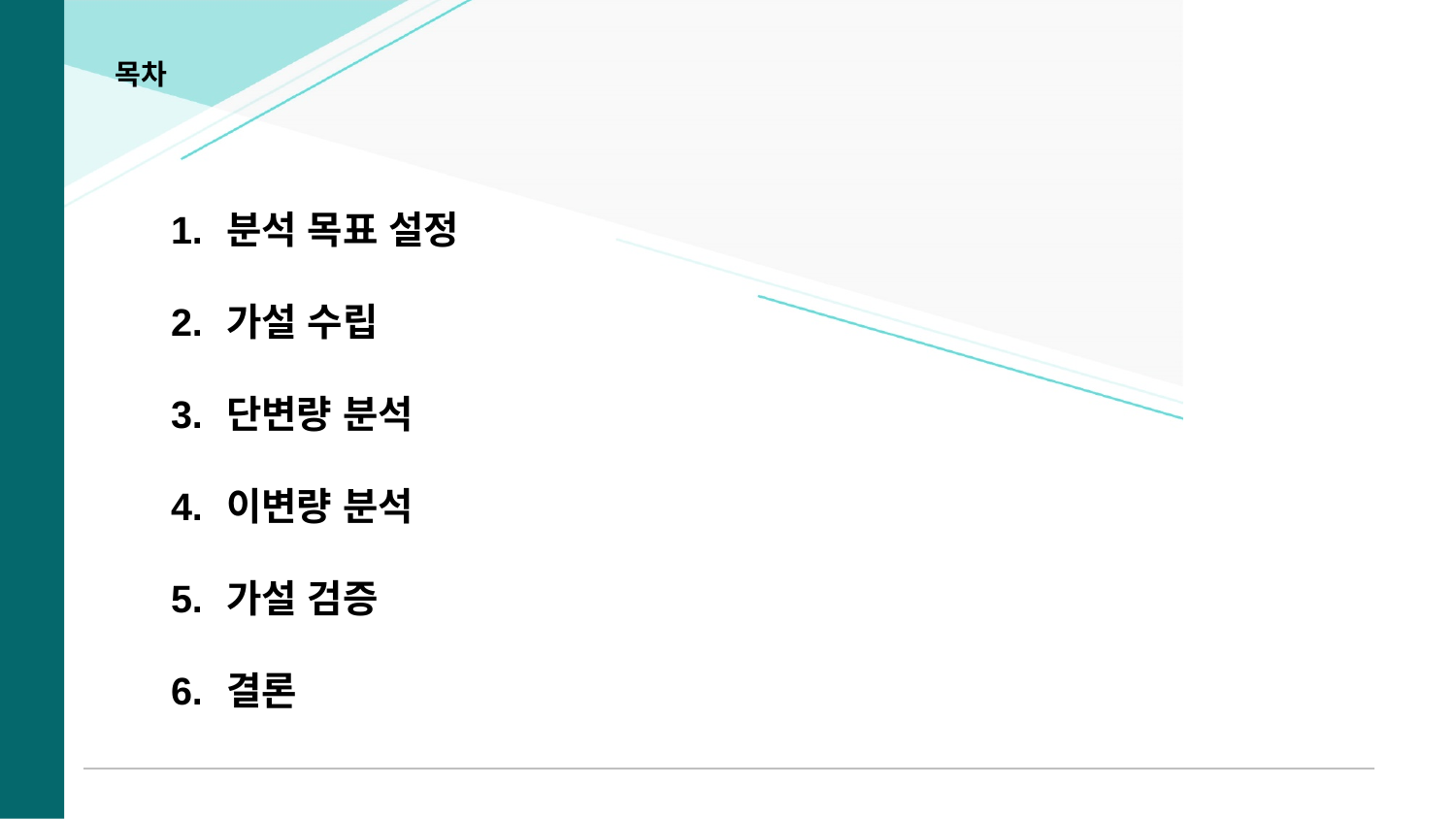

목차
분석 목표 설정
가설 수립
단변량 분석
이변량 분석
가설 검증
결론